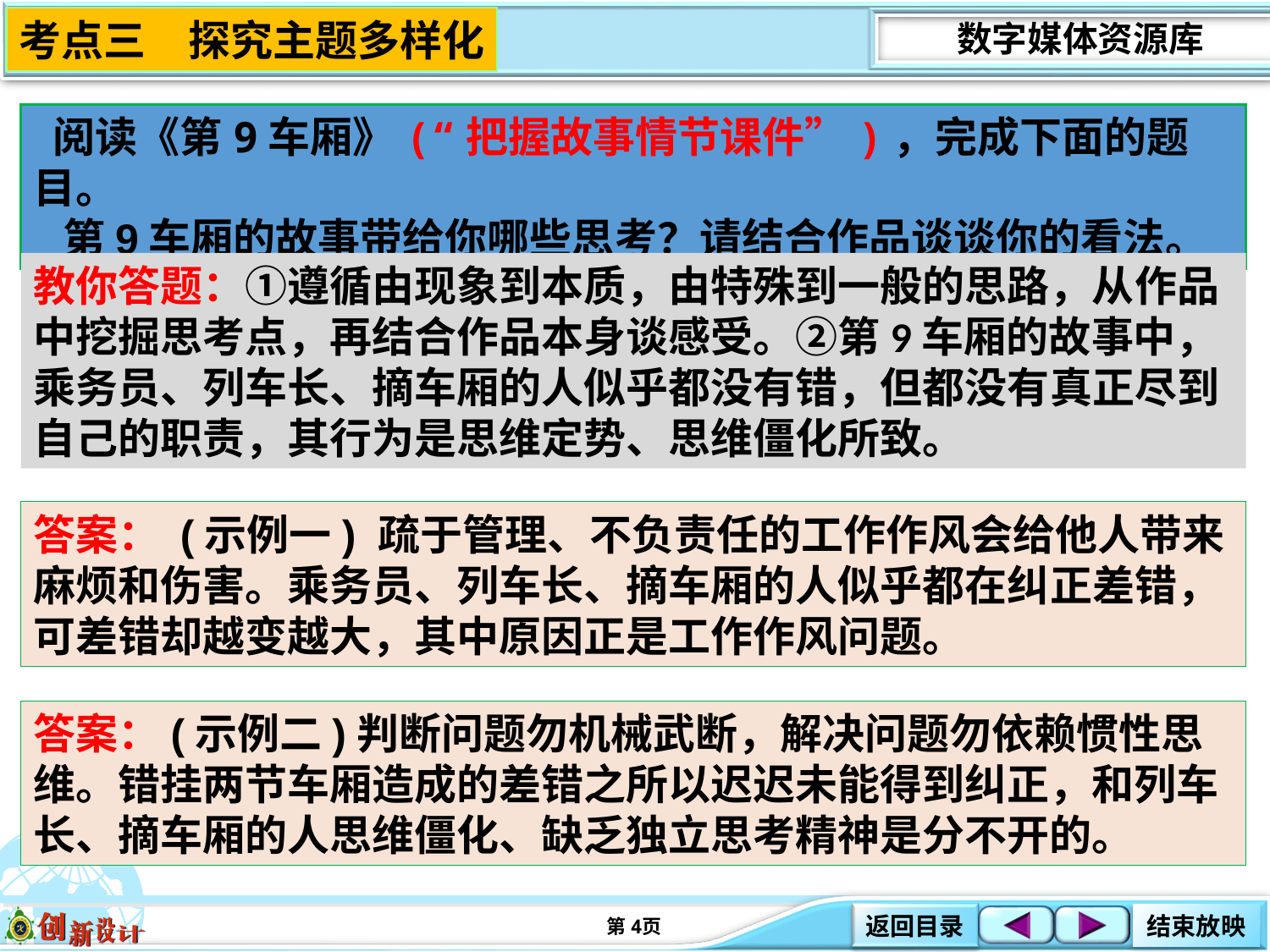

考点三　探究主题多样化
 阅读《第9车厢》(“把握故事情节课件”)，完成下面的题目。
  第9车厢的故事带给你哪些思考？请结合作品谈谈你的看法。
教你答题：①遵循由现象到本质，由特殊到一般的思路，从作品中挖掘思考点，再结合作品本身谈感受。②第9车厢的故事中，乘务员、列车长、摘车厢的人似乎都没有错，但都没有真正尽到自己的职责，其行为是思维定势、思维僵化所致。
答案： (示例一) 疏于管理、不负责任的工作作风会给他人带来麻烦和伤害。乘务员、列车长、摘车厢的人似乎都在纠正差错，可差错却越变越大，其中原因正是工作作风问题。
答案：(示例二)判断问题勿机械武断，解决问题勿依赖惯性思维。错挂两节车厢造成的差错之所以迟迟未能得到纠正，和列车长、摘车厢的人思维僵化、缺乏独立思考精神是分不开的。